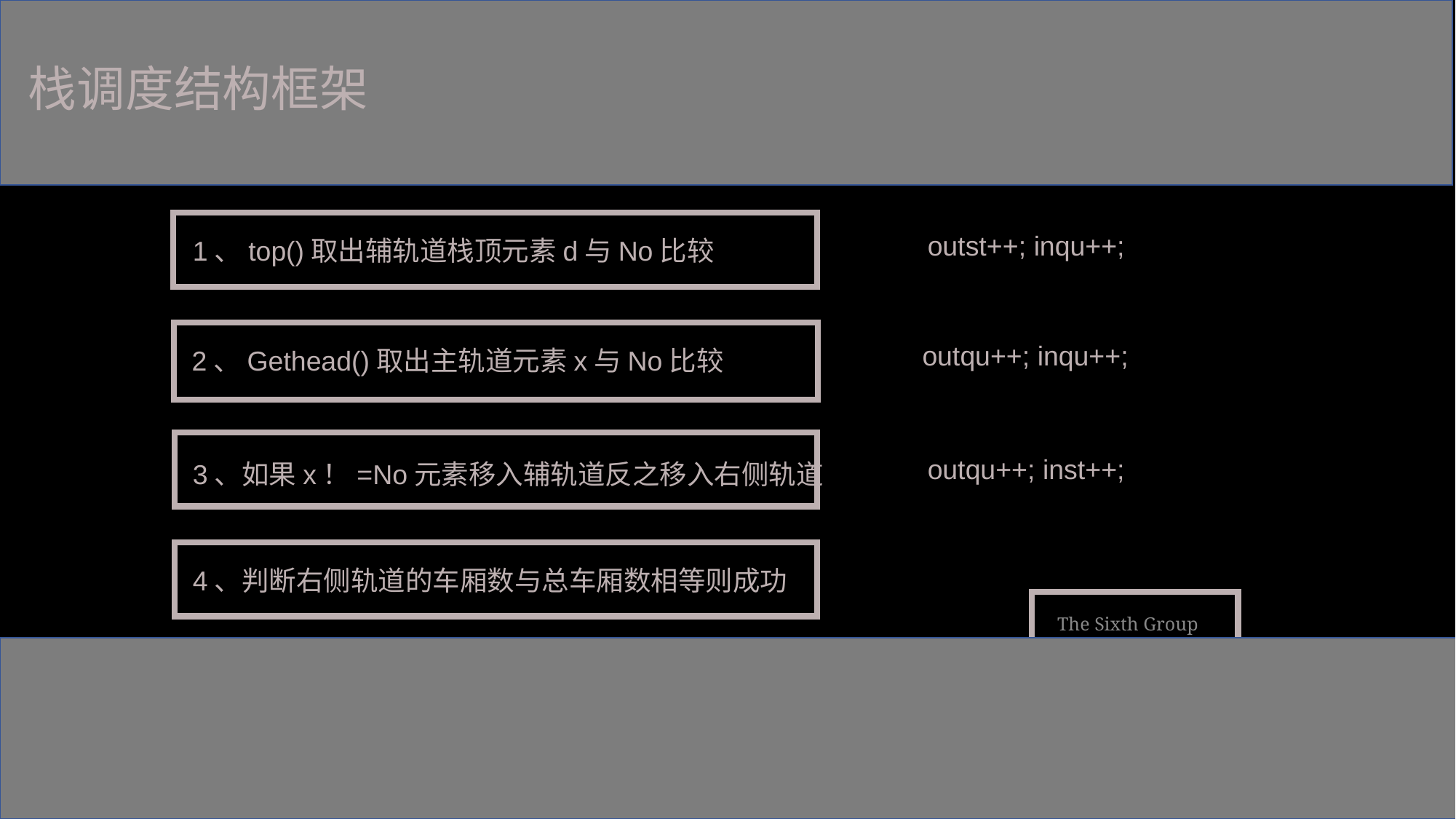

栈调度结构框架

outst++; inqu++;
1、top()取出辅轨道栈顶元素d与No比较

outqu++; inqu++;
 2、Gethead()取出主轨道元素x与No比较

outqu++; inst++;
3、如果x！=No元素移入辅轨道反之移入右侧轨道

4、判断右侧轨道的车厢数与总车厢数相等则成功

The Sixth Group